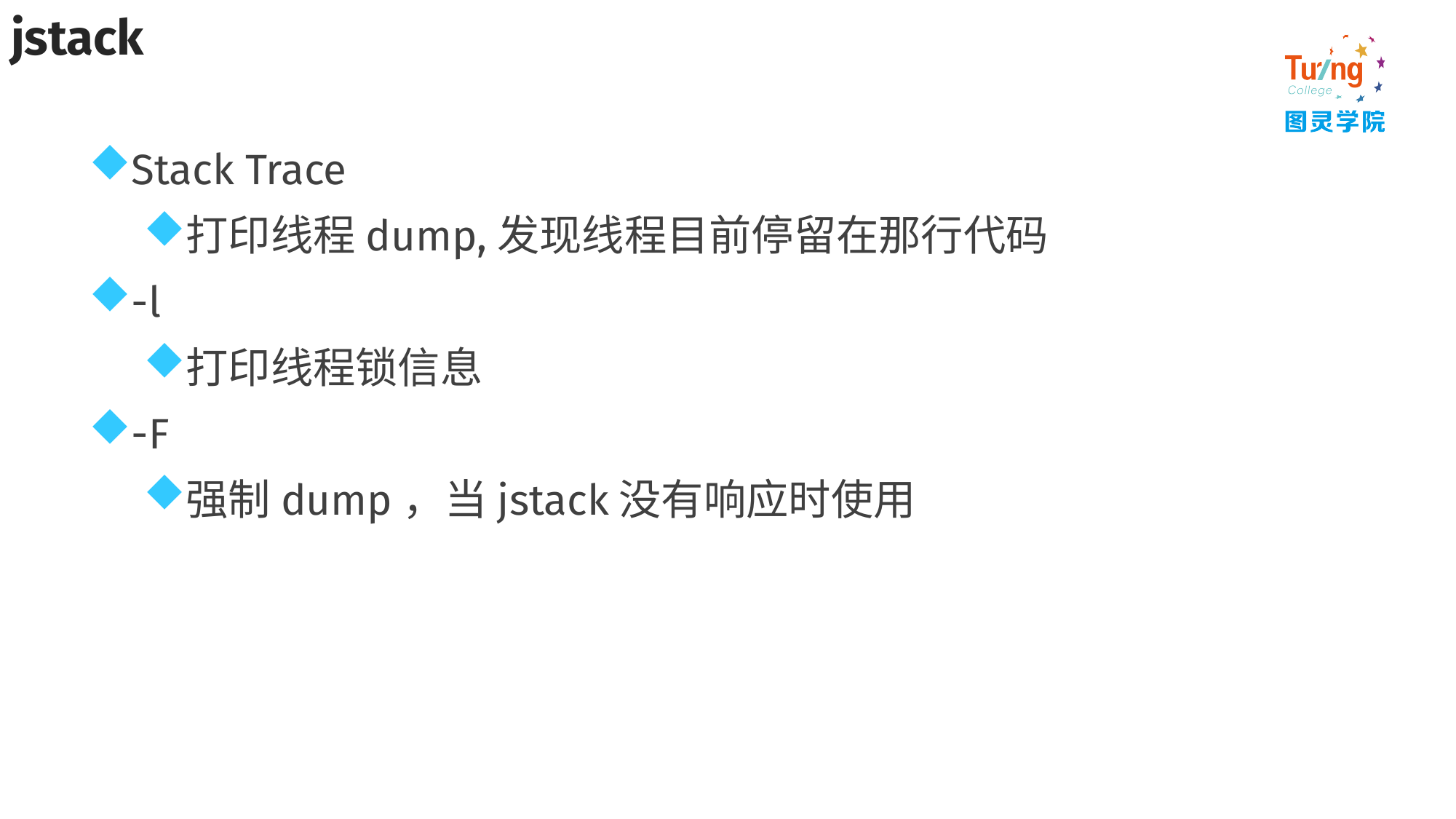

# jstack
Stack Trace
打印线程dump,发现线程目前停留在那行代码
-l
打印线程锁信息
-F
强制dump，当jstack没有响应时使用